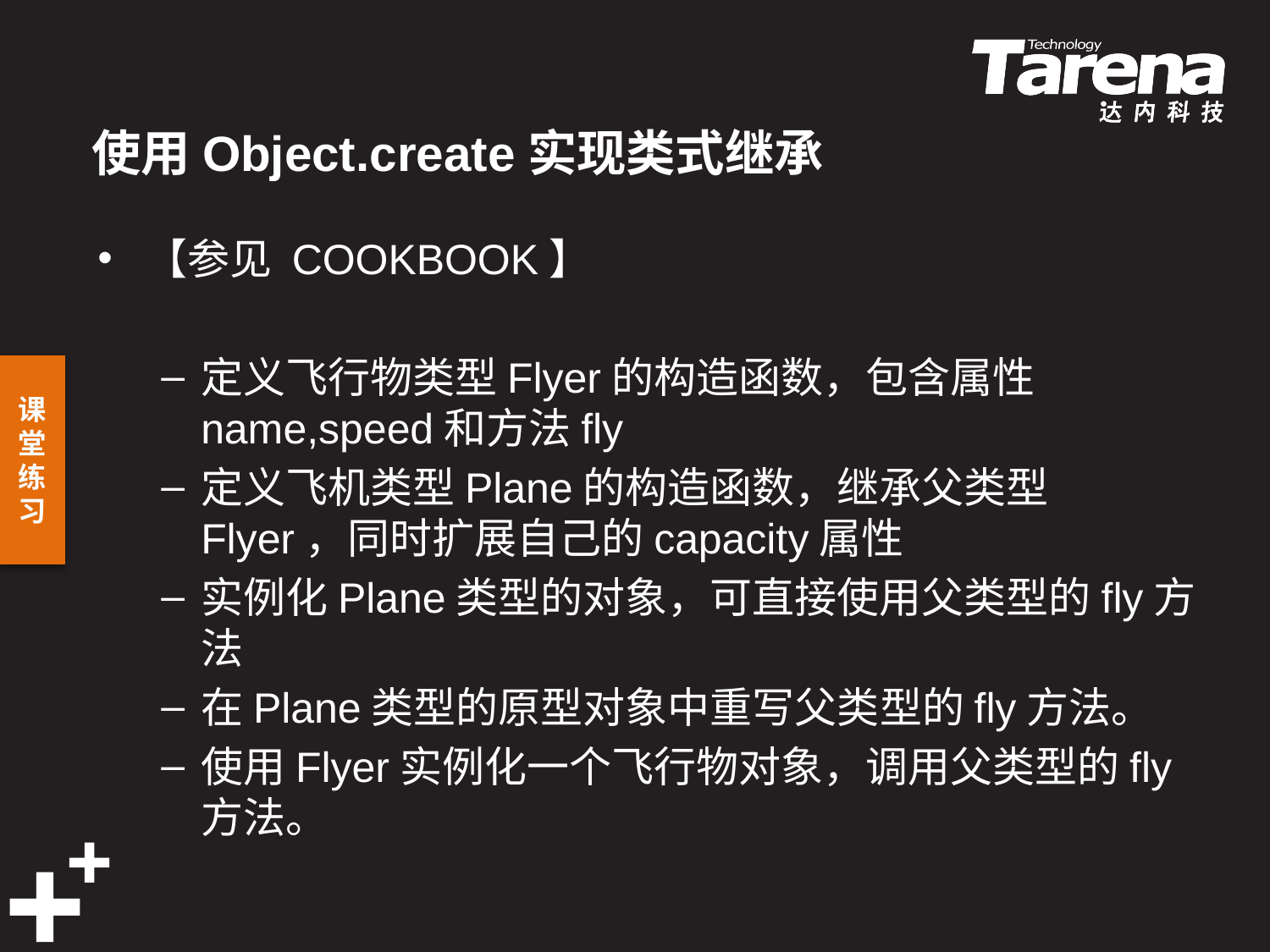

# 使用Object.create实现类式继承
【参见 COOKBOOK】

定义飞行物类型Flyer的构造函数，包含属性name,speed和方法fly
定义飞机类型Plane的构造函数，继承父类型Flyer，同时扩展自己的capacity属性
实例化Plane类型的对象，可直接使用父类型的fly方法
在Plane类型的原型对象中重写父类型的fly方法。
使用Flyer实例化一个飞行物对象，调用父类型的fly方法。